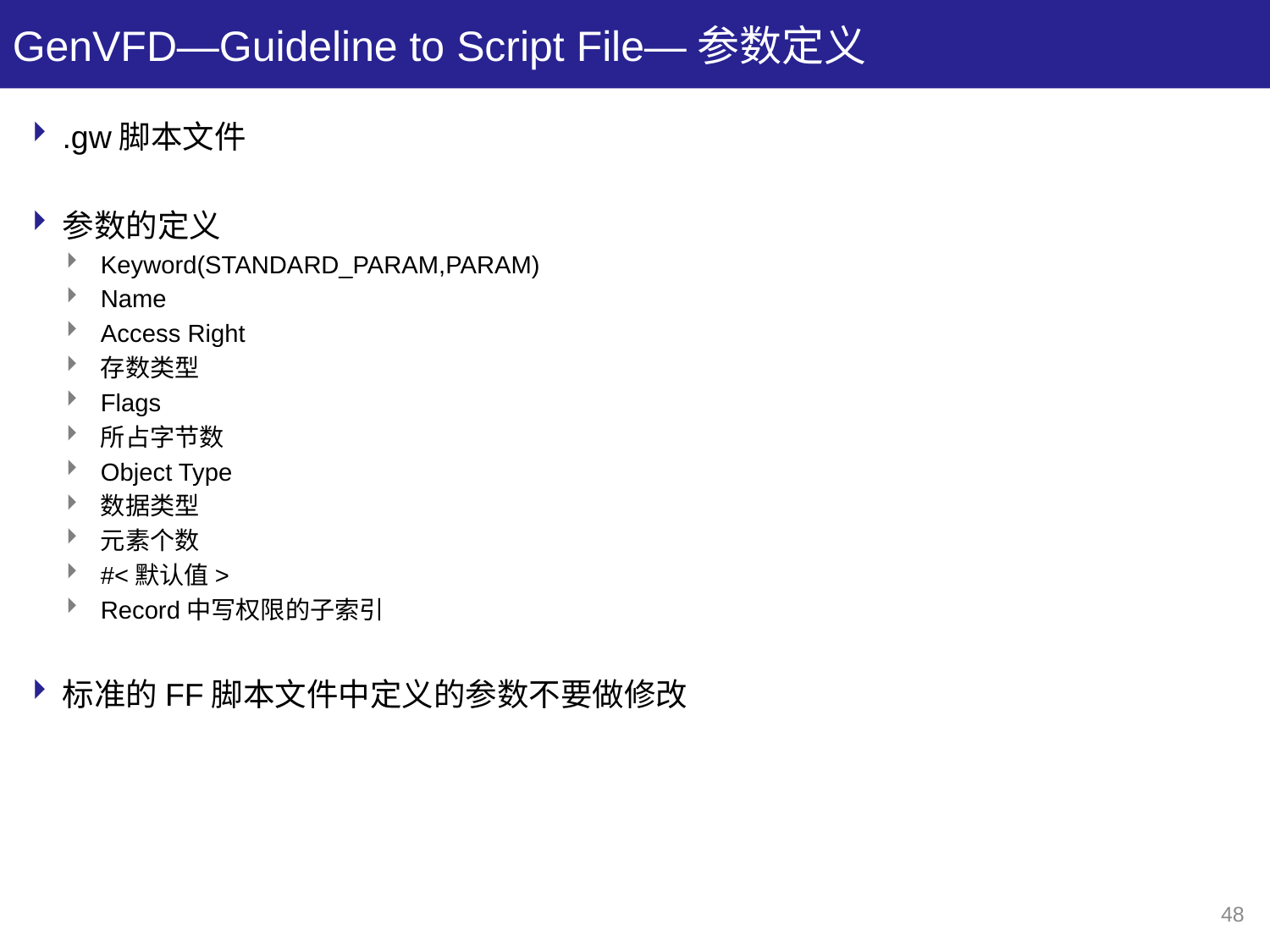

# GenVFD—Guideline to Script File—参数定义
.gw脚本文件

参数的定义
Keyword(STANDARD_PARAM,PARAM)
Name
Access Right
存数类型
Flags
所占字节数
Object Type
数据类型
元素个数
#<默认值>
Record中写权限的子索引

标准的FF脚本文件中定义的参数不要做修改

48